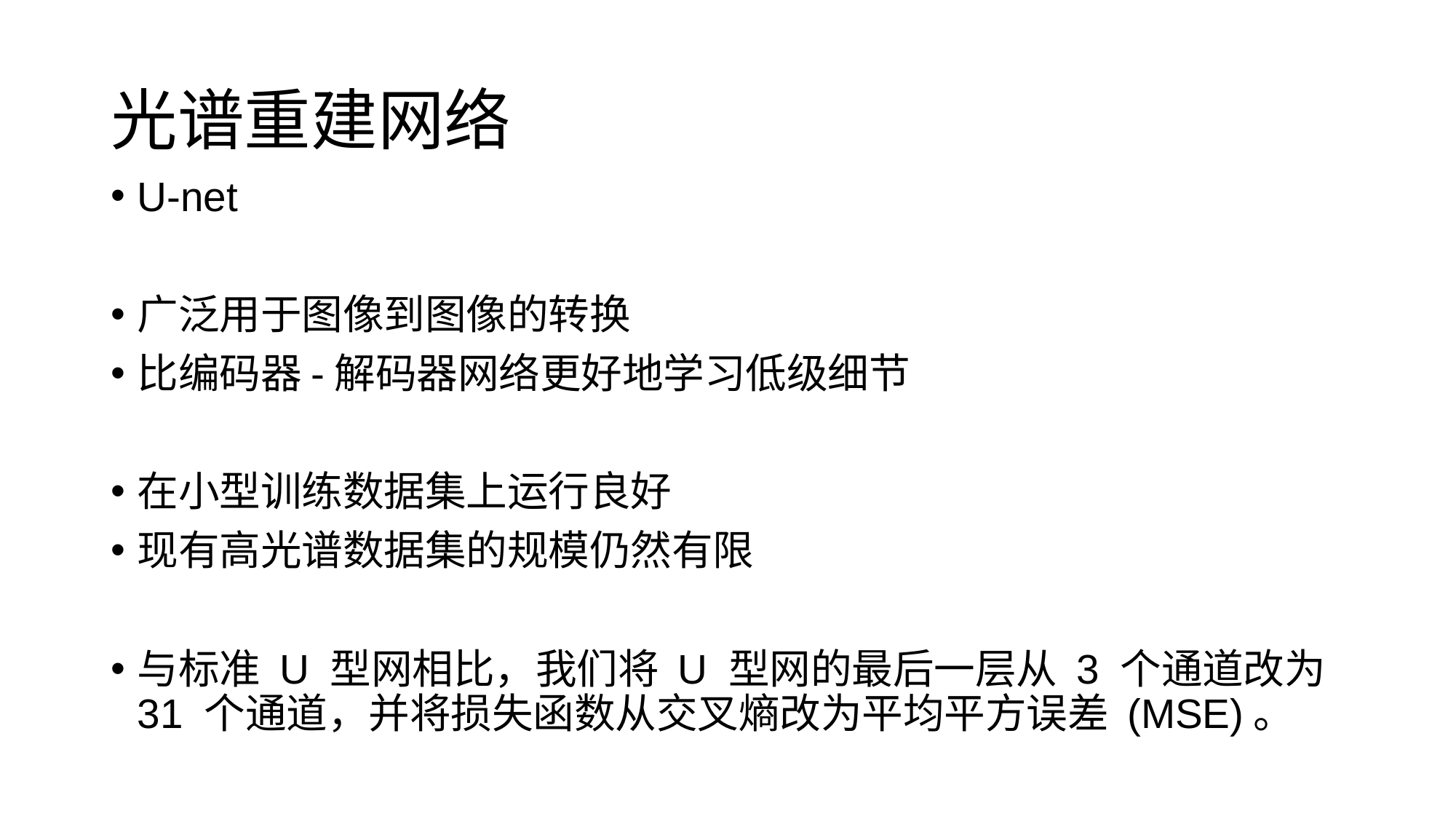

# 光谱重建网络
U-net

广泛用于图像到图像的转换
比编码器-解码器网络更好地学习低级细节

在小型训练数据集上运行良好
现有高光谱数据集的规模仍然有限

与标准 U 型网相比，我们将 U 型网的最后一层从 3 个通道改为 31 个通道，并将损失函数从交叉熵改为平均平方误差 (MSE)。